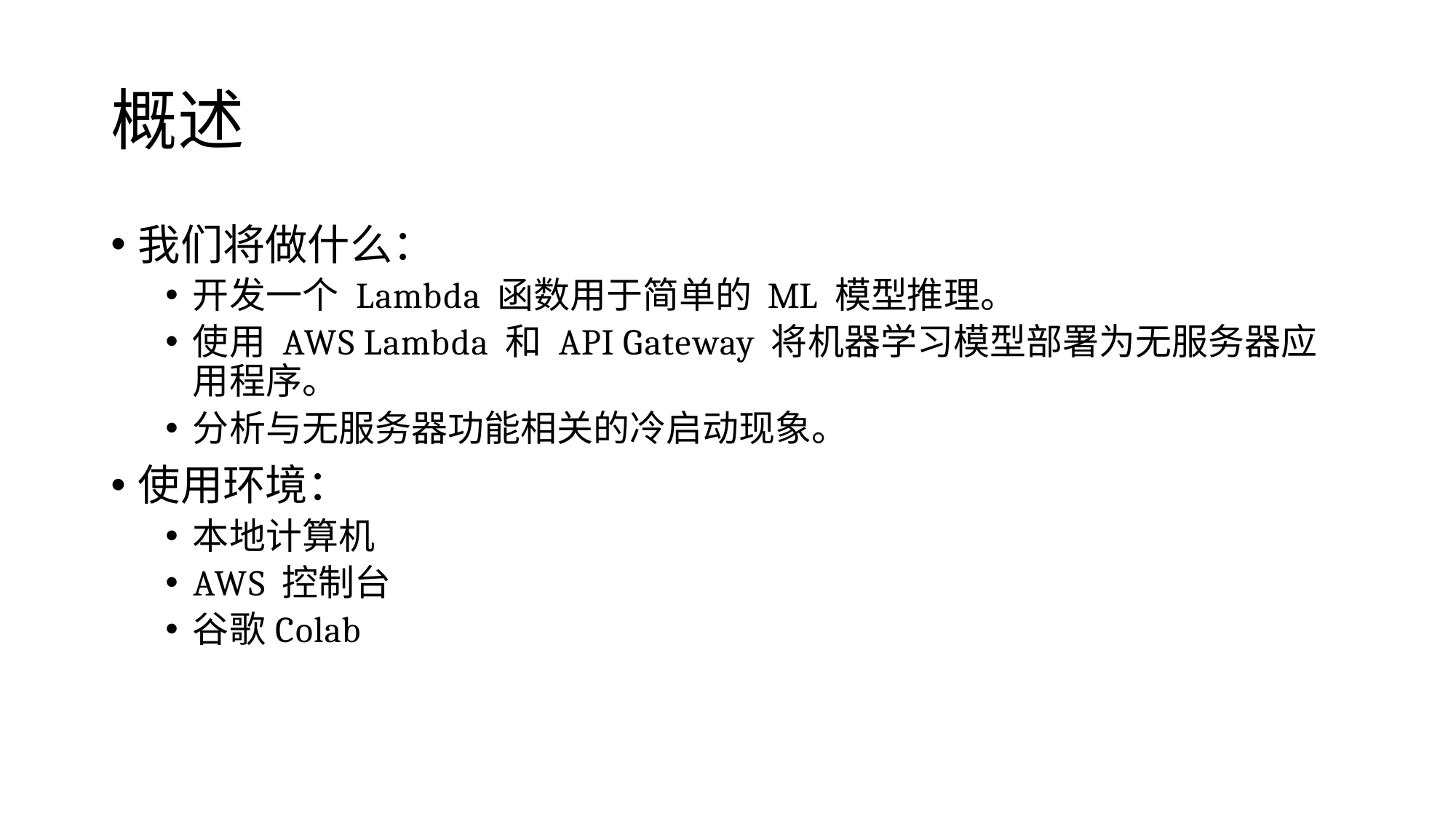

# 概述
我们将做什么：
开发一个 Lambda 函数用于简单的 ML 模型推理。
使用 AWS Lambda 和 API Gateway 将机器学习模型部署为无服务器应用程序。
分析与无服务器功能相关的冷启动现象。
使用环境：
本地计算机
AWS 控制台
谷歌Colab